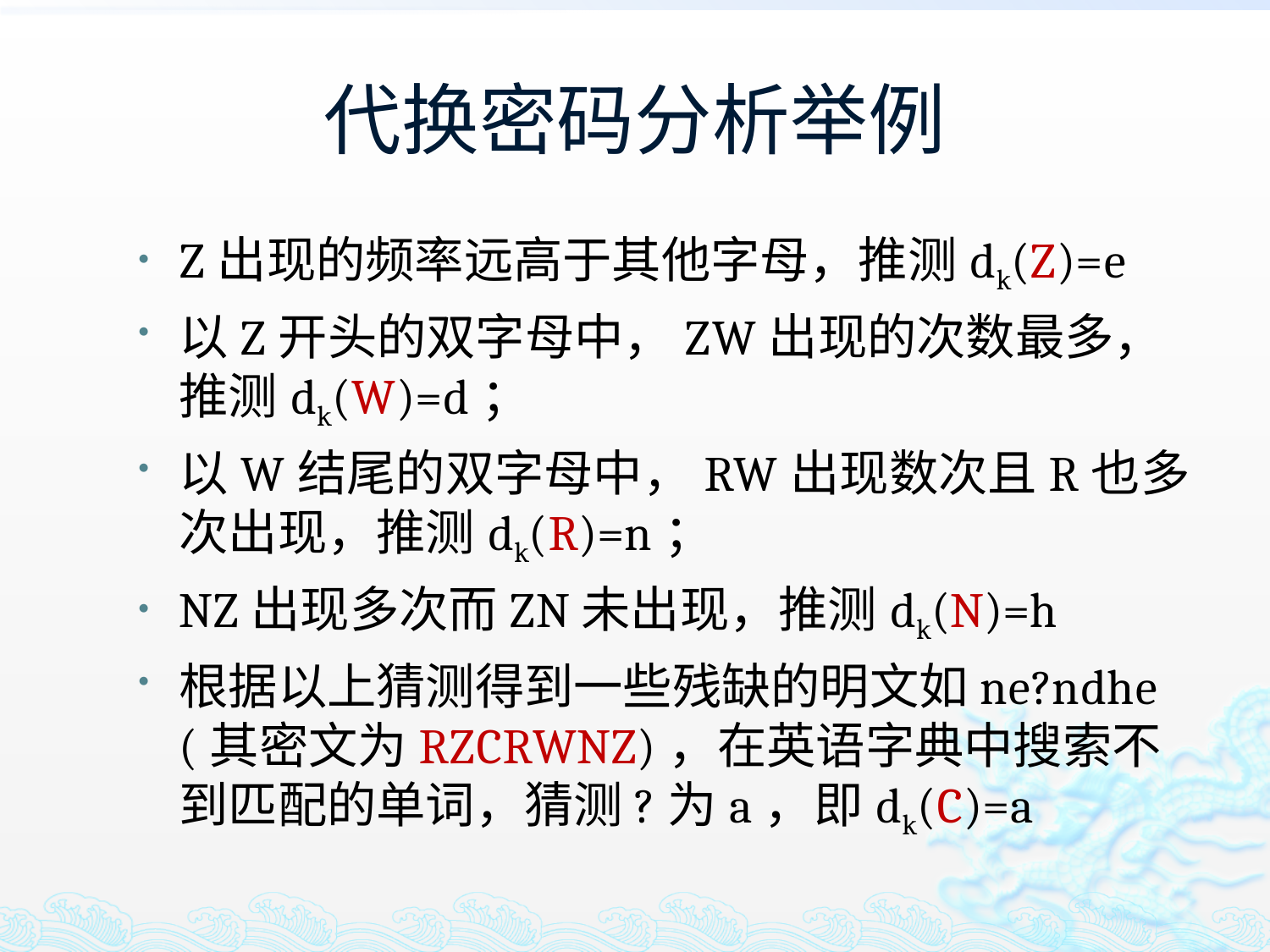

# 代换密码分析举例
Z出现的频率远高于其他字母，推测dk(Z)=e
以Z开头的双字母中，ZW出现的次数最多，推测dk(W)=d；
以W结尾的双字母中，RW出现数次且R也多次出现，推测dk(R)=n；
NZ出现多次而ZN未出现，推测dk(N)=h
根据以上猜测得到一些残缺的明文如ne?ndhe (其密文为RZCRWNZ)，在英语字典中搜索不到匹配的单词，猜测?为a，即dk(C)=a